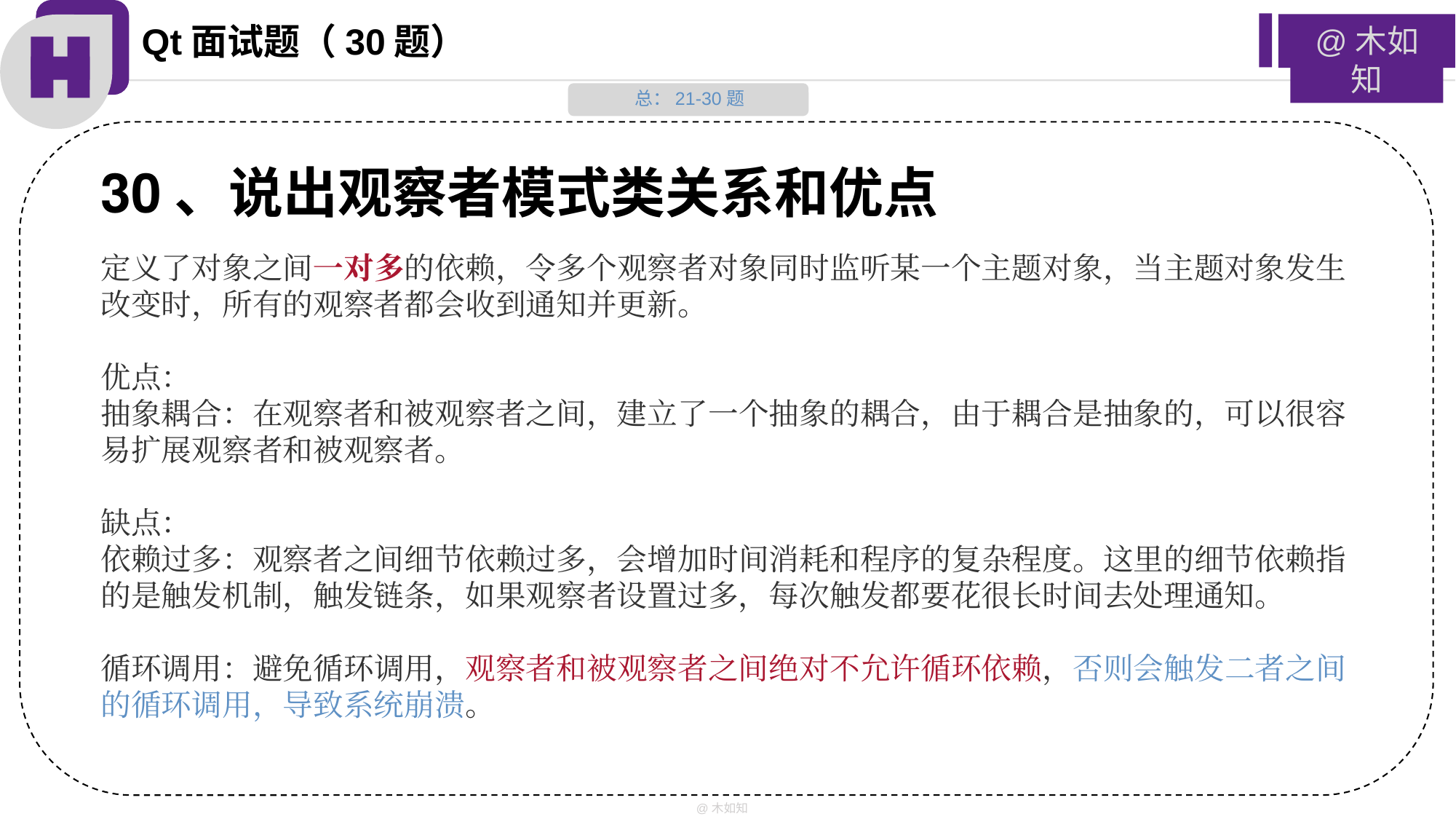

Qt面试题（30题）

@木如知
总：21-30题

30、说出观察者模式类关系和优点
定义了对象之间一对多的依赖，令多个观察者对象同时监听某一个主题对象，当主题对象发生改变时，所有的观察者都会收到通知并更新。

优点：
抽象耦合：在观察者和被观察者之间，建立了一个抽象的耦合，由于耦合是抽象的，可以很容易扩展观察者和被观察者。

缺点：
依赖过多：观察者之间细节依赖过多，会增加时间消耗和程序的复杂程度。这里的细节依赖指的是触发机制，触发链条，如果观察者设置过多，每次触发都要花很长时间去处理通知。

循环调用：避免循环调用，观察者和被观察者之间绝对不允许循环依赖，否则会触发二者之间的循环调用，导致系统崩溃。
@木如知